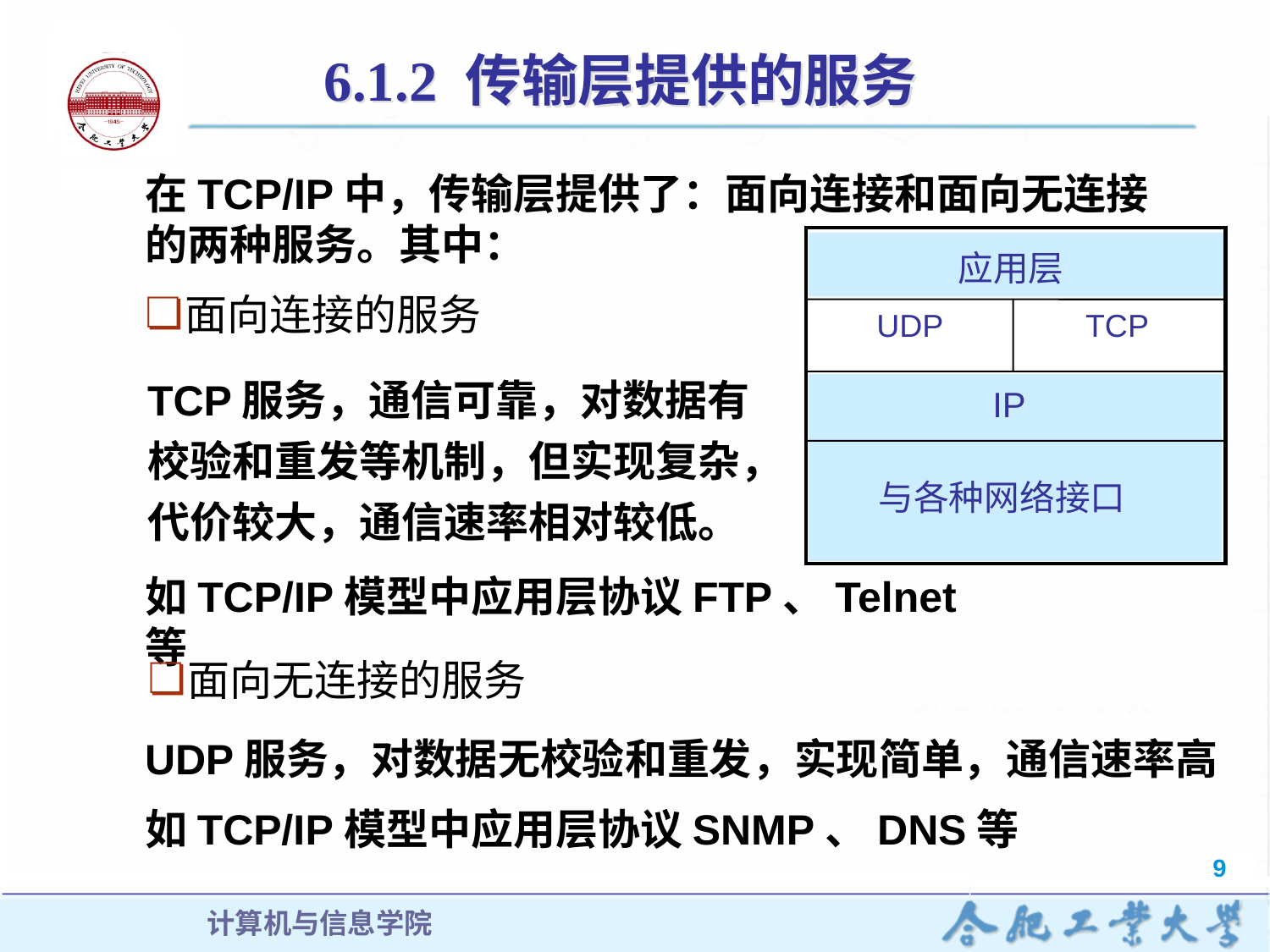

# 6.1.2 传输层提供的服务
在TCP/IP中，传输层提供了：面向连接和面向无连接的两种服务。其中：

应用层

UDP
TCP

IP

与各种网络接口
面向连接的服务
TCP服务，通信可靠，对数据有校验和重发等机制，但实现复杂，代价较大，通信速率相对较低。
如TCP/IP模型中应用层协议FTP、Telnet等
面向无连接的服务
UDP服务，对数据无校验和重发，实现简单，通信速率高
如TCP/IP模型中应用层协议SNMP、DNS等